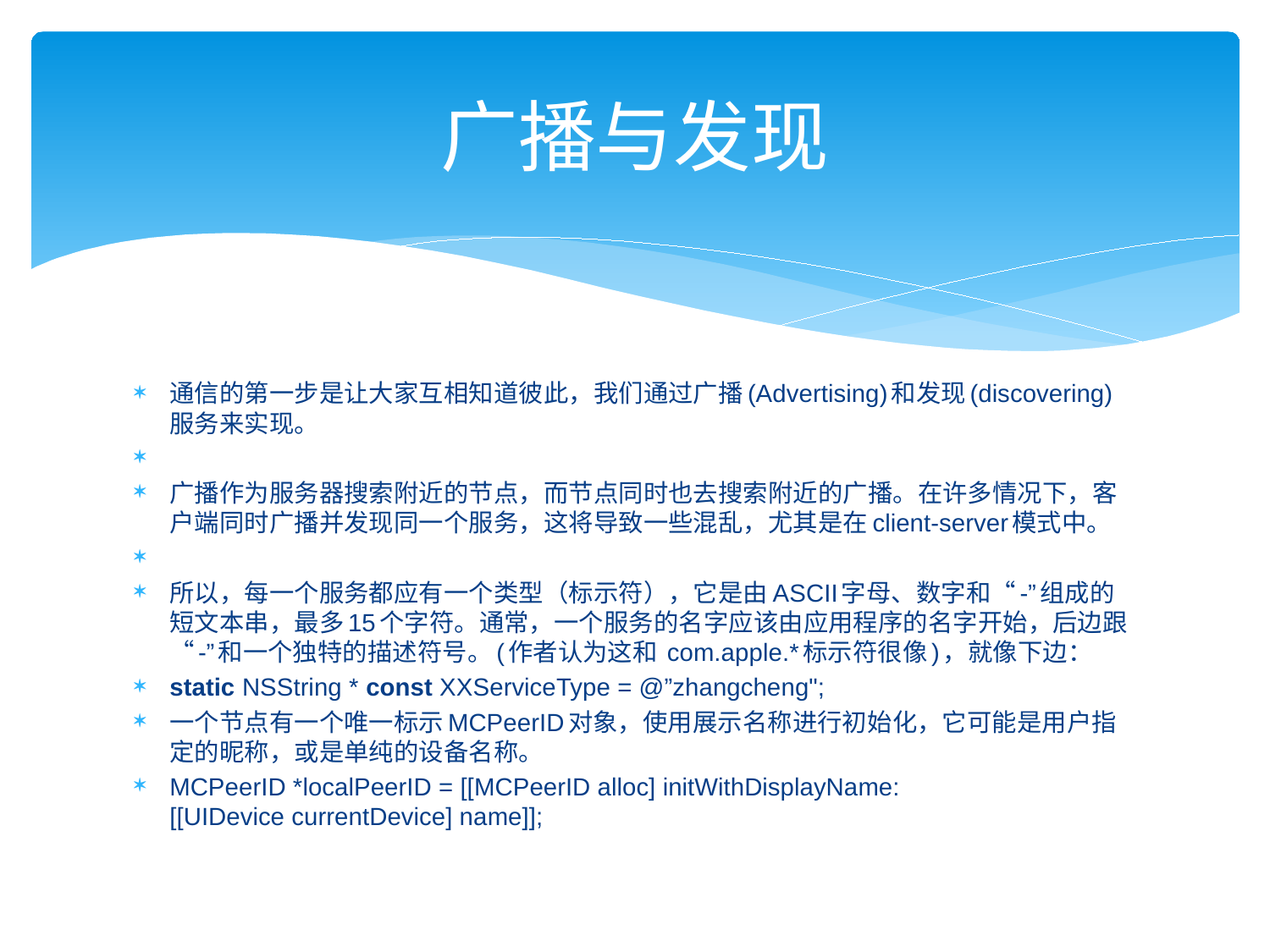

# 广播与发现
通信的第一步是让大家互相知道彼此，我们通过广播(Advertising)和发现(discovering)服务来实现。

广播作为服务器搜索附近的节点，而节点同时也去搜索附近的广播。在许多情况下，客户端同时广播并发现同一个服务，这将导致一些混乱，尤其是在client-server模式中。

所以，每一个服务都应有一个类型（标示符），它是由ASCII字母、数字和“-”组成的短文本串，最多15个字符。通常，一个服务的名字应该由应用程序的名字开始，后边跟“-”和一个独特的描述符号。(作者认为这和 com.apple.*标示符很像)，就像下边：
static NSString * const XXServiceType = @”zhangcheng";
一个节点有一个唯一标示MCPeerID对象，使用展示名称进行初始化，它可能是用户指定的昵称，或是单纯的设备名称。
MCPeerID *localPeerID = [[MCPeerID alloc] initWithDisplayName:[[UIDevice currentDevice] name]];